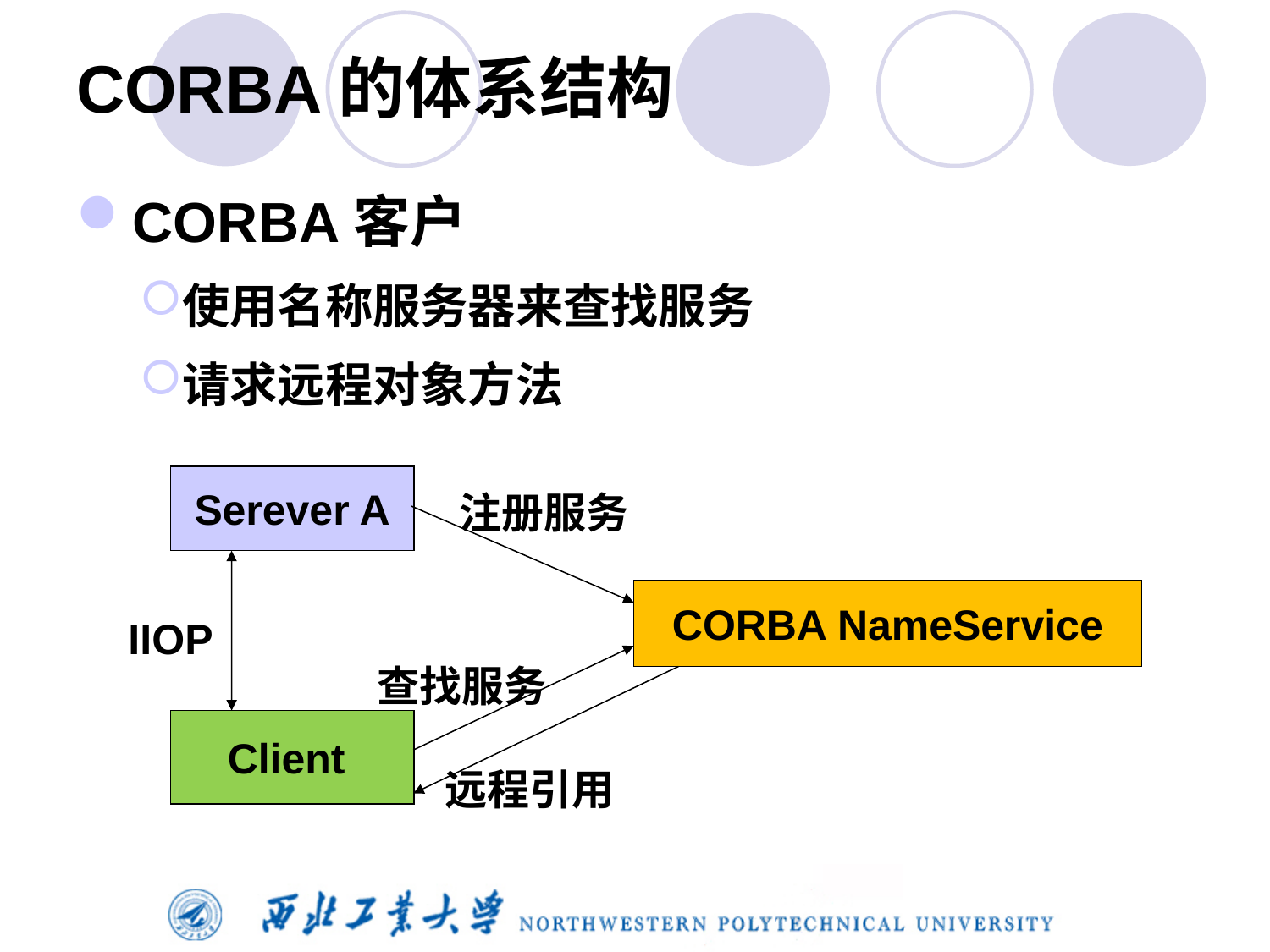

# CORBA的体系结构
CORBA客户
使用名称服务器来查找服务
请求远程对象方法
Serever A
注册服务

IIOP
CORBA NameService

查找服务

Client
远程引用